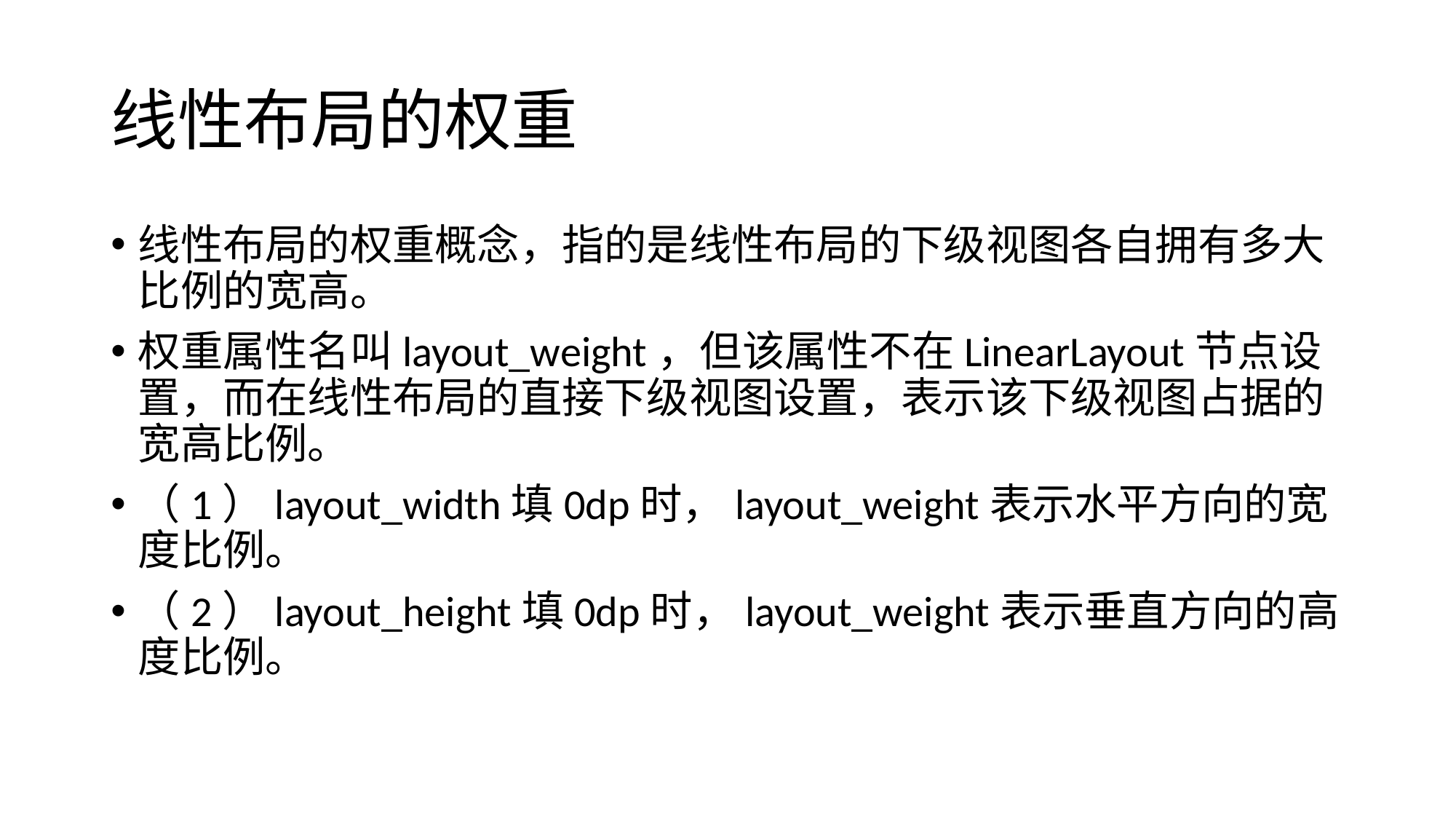

# 线性布局的权重
线性布局的权重概念，指的是线性布局的下级视图各自拥有多大比例的宽高。
权重属性名叫layout_weight，但该属性不在LinearLayout节点设置，而在线性布局的直接下级视图设置，表示该下级视图占据的宽高比例。
（1）layout_width填0dp时，layout_weight表示水平方向的宽度比例。
（2）layout_height填0dp时，layout_weight表示垂直方向的高度比例。